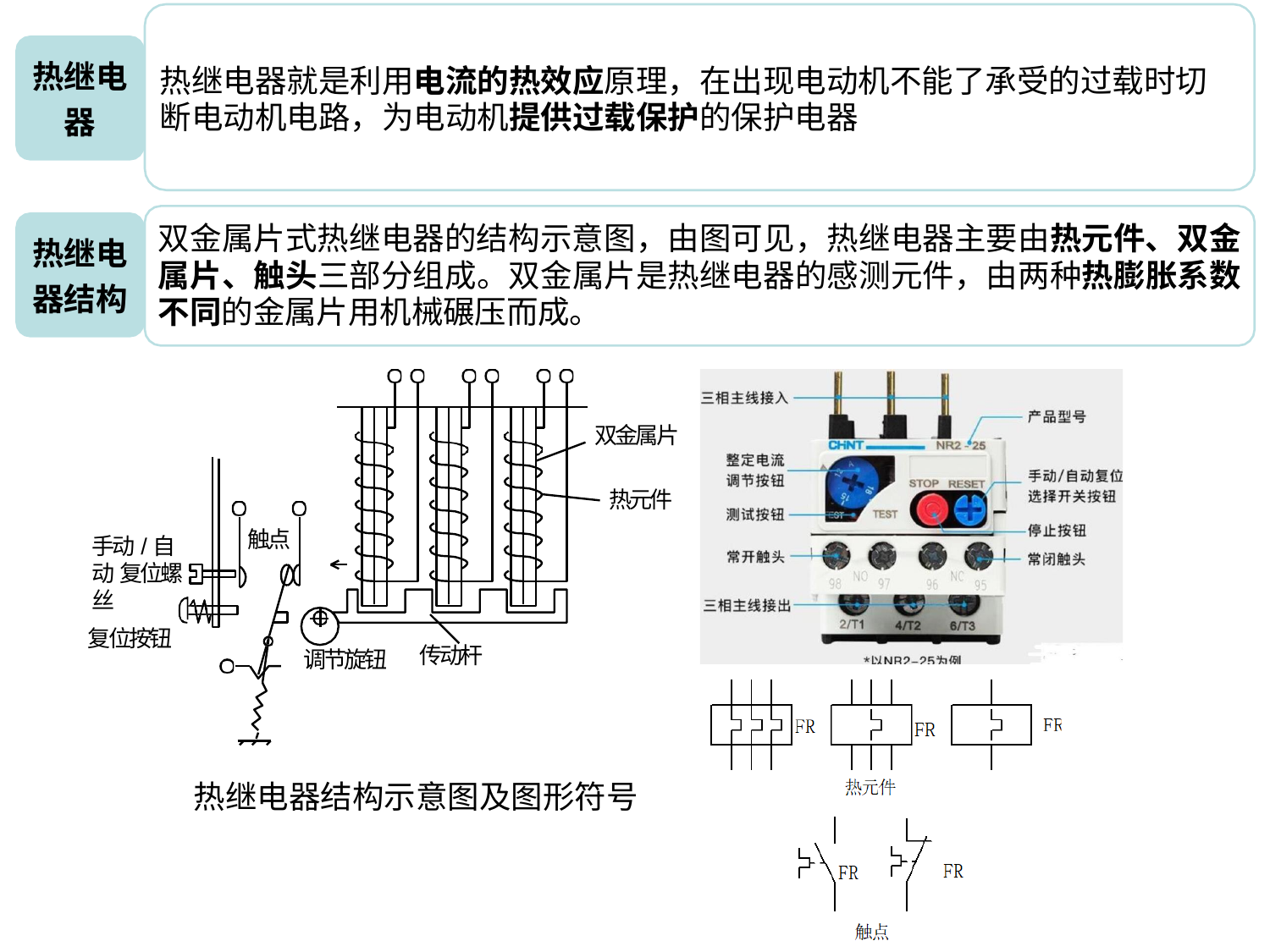

# 热继电 器
热继电器就是利用电流的热效应原理，在出现电动机不能了承受的过载时切 断电动机电路，为电动机提供过载保护的保护电器

双金属片式热继电器的结构示意图，由图可见，热继电器主要由热元件、双金 属片、触头三部分组成。双金属片是热继电器的感测元件，由两种热膨胀系数 不同的金属片用机械碾压而成。
热继电
器结构

双金属片

热元件

触点

手动/自动 复位螺丝
复位按钮

传动杆

调节旋钮

热继电器结构示意图及图形符号